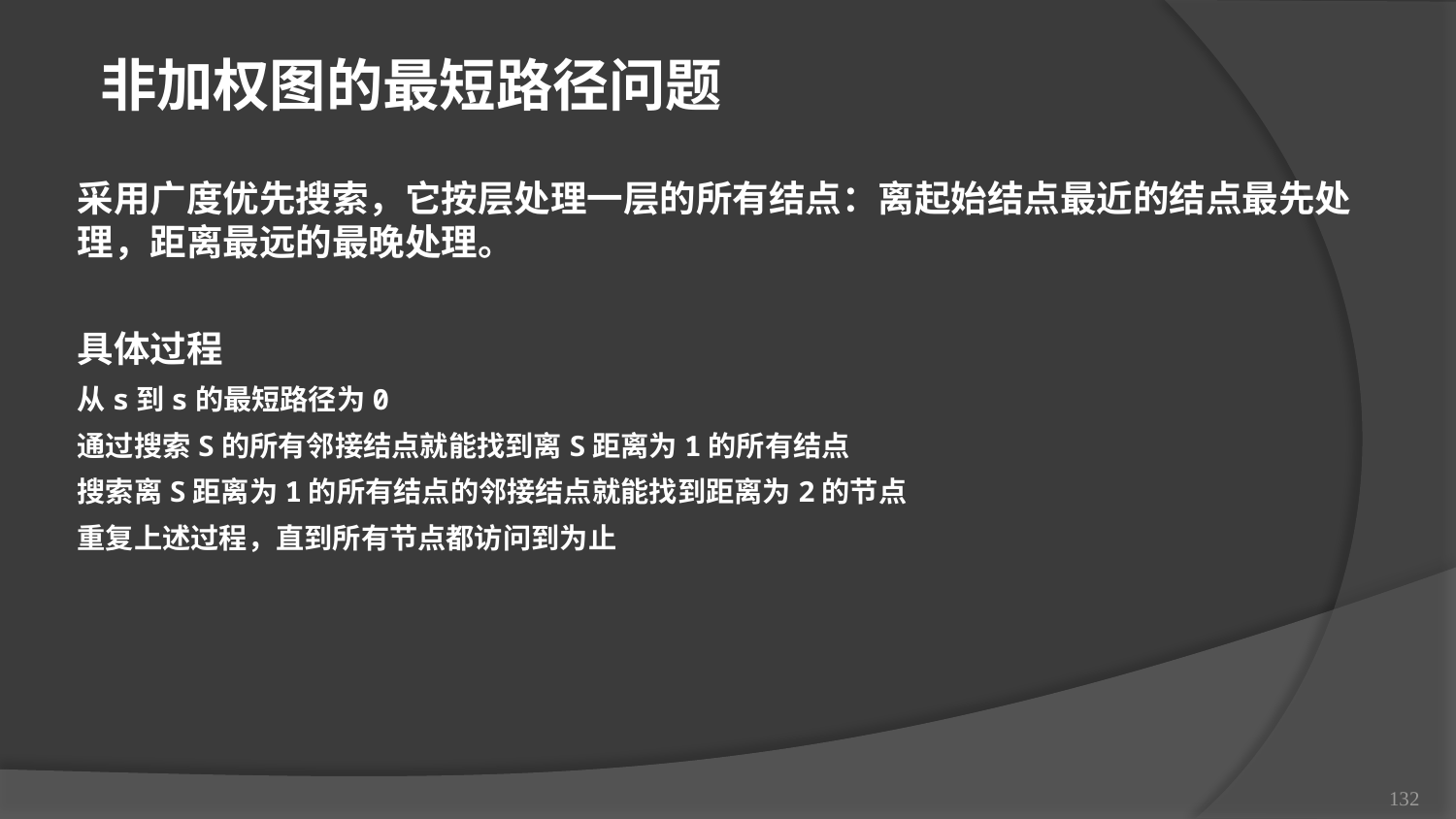

非加权图的最短路径问题
采用广度优先搜索，它按层处理一层的所有结点：离起始结点最近的结点最先处理，距离最远的最晚处理。

具体过程
从s到s的最短路径为0
通过搜索S的所有邻接结点就能找到离S距离为1的所有结点
搜索离S距离为1的所有结点的邻接结点就能找到距离为2的节点
重复上述过程，直到所有节点都访问到为止
132